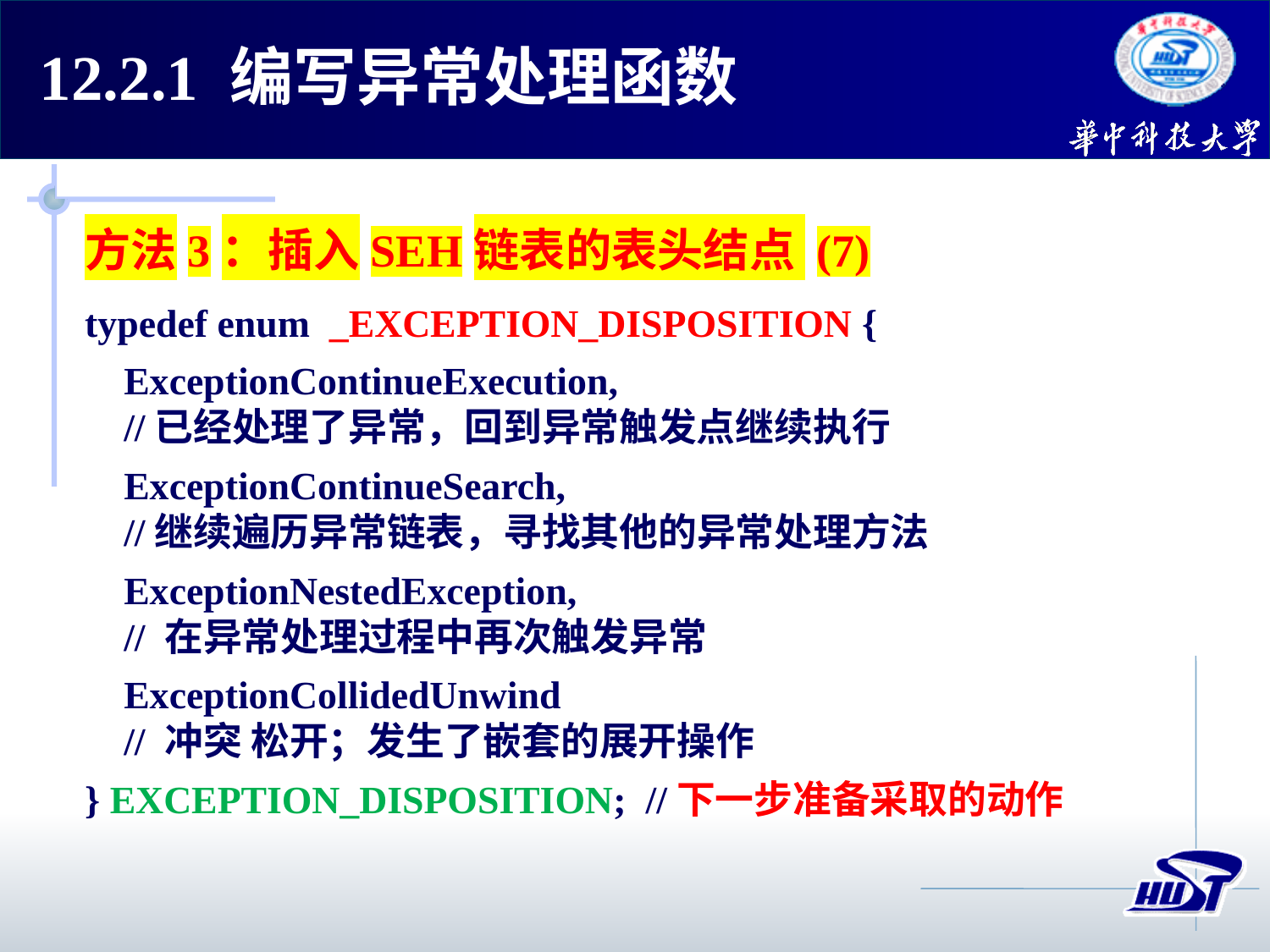

12.2.1 编写异常处理函数
方法3：插入SEH链表的表头结点 (7)
typedef enum  _EXCEPTION_DISPOSITION {
    ExceptionContinueExecution,
    //已经处理了异常，回到异常触发点继续执行
    ExceptionContinueSearch,
    //继续遍历异常链表，寻找其他的异常处理方法
    ExceptionNestedException,
    // 在异常处理过程中再次触发异常
    ExceptionCollidedUnwind
    // 冲突 松开；发生了嵌套的展开操作
} EXCEPTION_DISPOSITION;  //下一步准备采取的动作